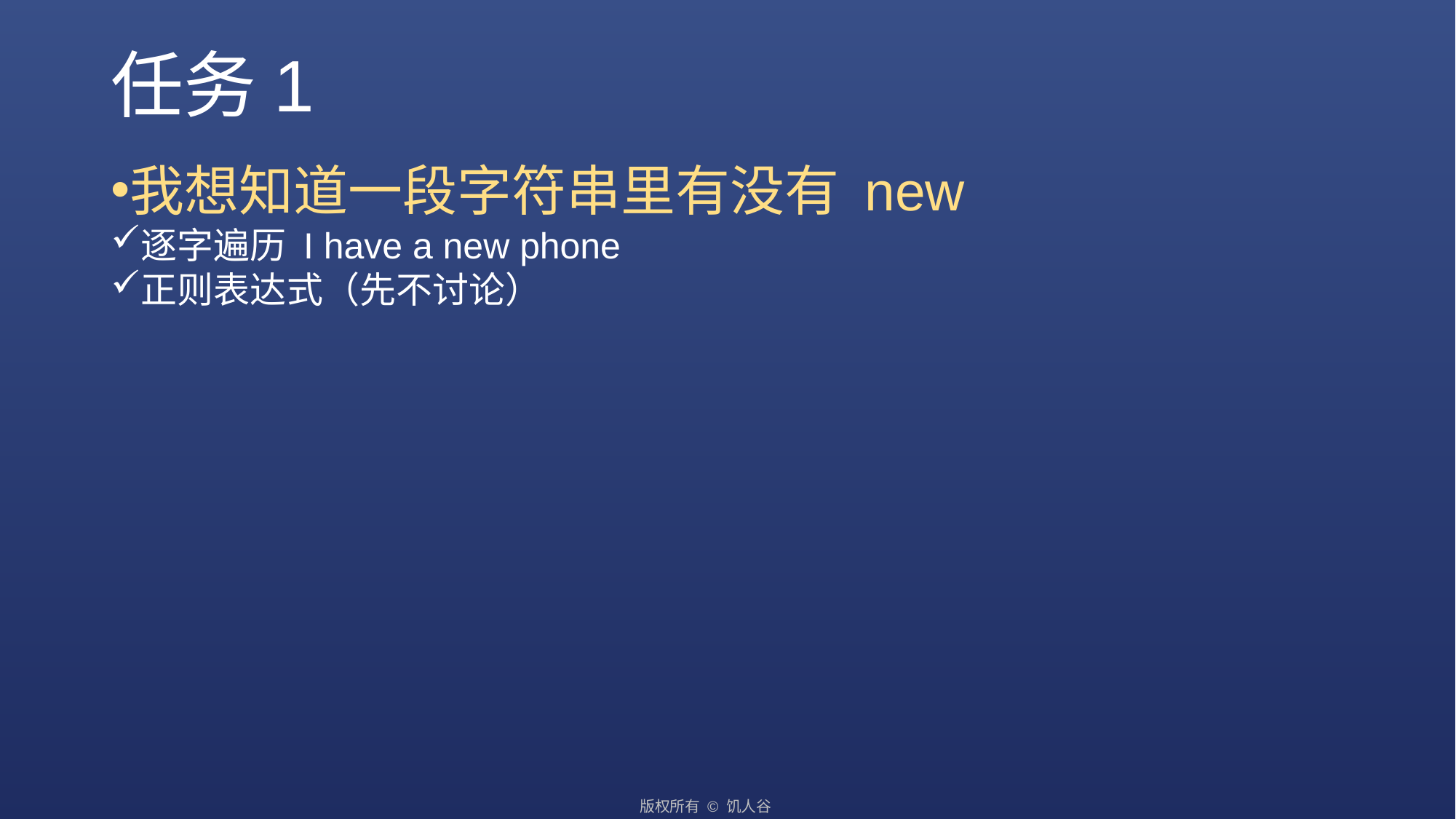

# 任务1
我想知道一段字符串里有没有 new
逐字遍历 I have a new phone
正则表达式（先不讨论）